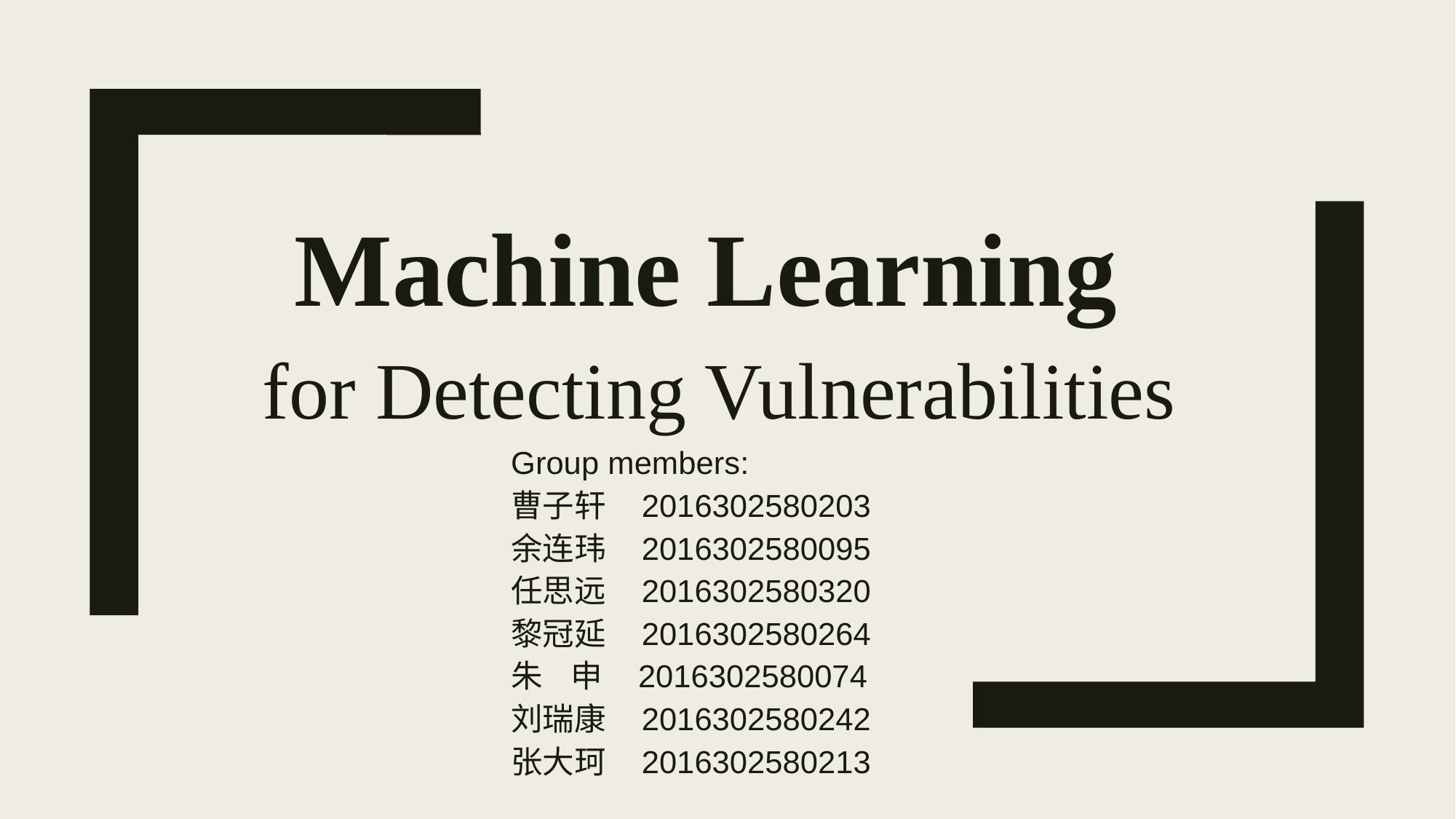

Machine Learning
for Detecting Vulnerabilities
Group members:
曹子轩    2016302580203
余连玮    2016302580095
任思远    2016302580320
黎冠延    2016302580264
朱    申    2016302580074
刘瑞康    2016302580242
张大珂    2016302580213